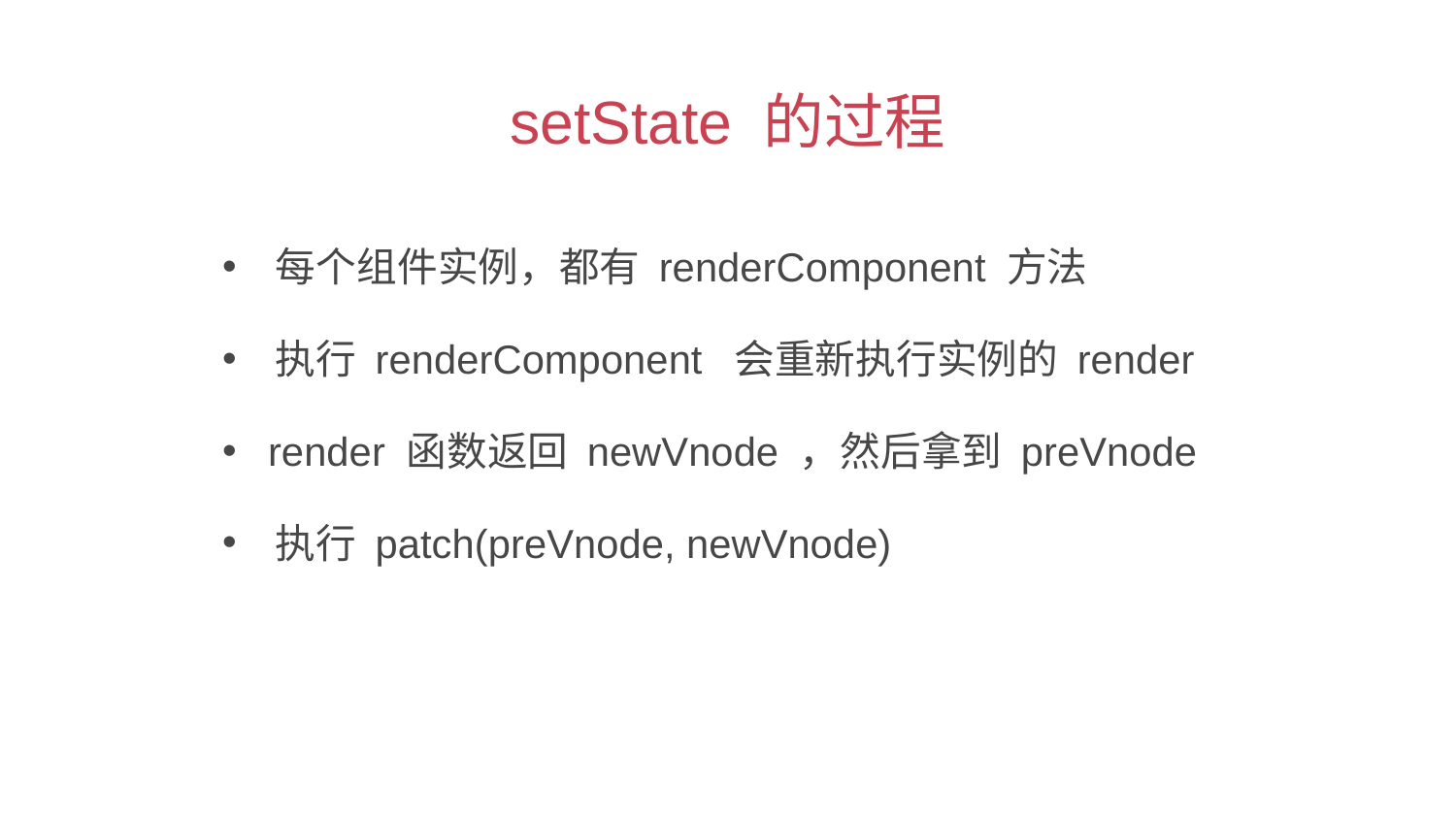

setState 的过程
 每个组件实例，都有 renderComponent 方法
 执行 renderComponent  会重新执行实例的 render
 render 函数返回 newVnode ，然后拿到 preVnode
 执行 patch(preVnode, newVnode)